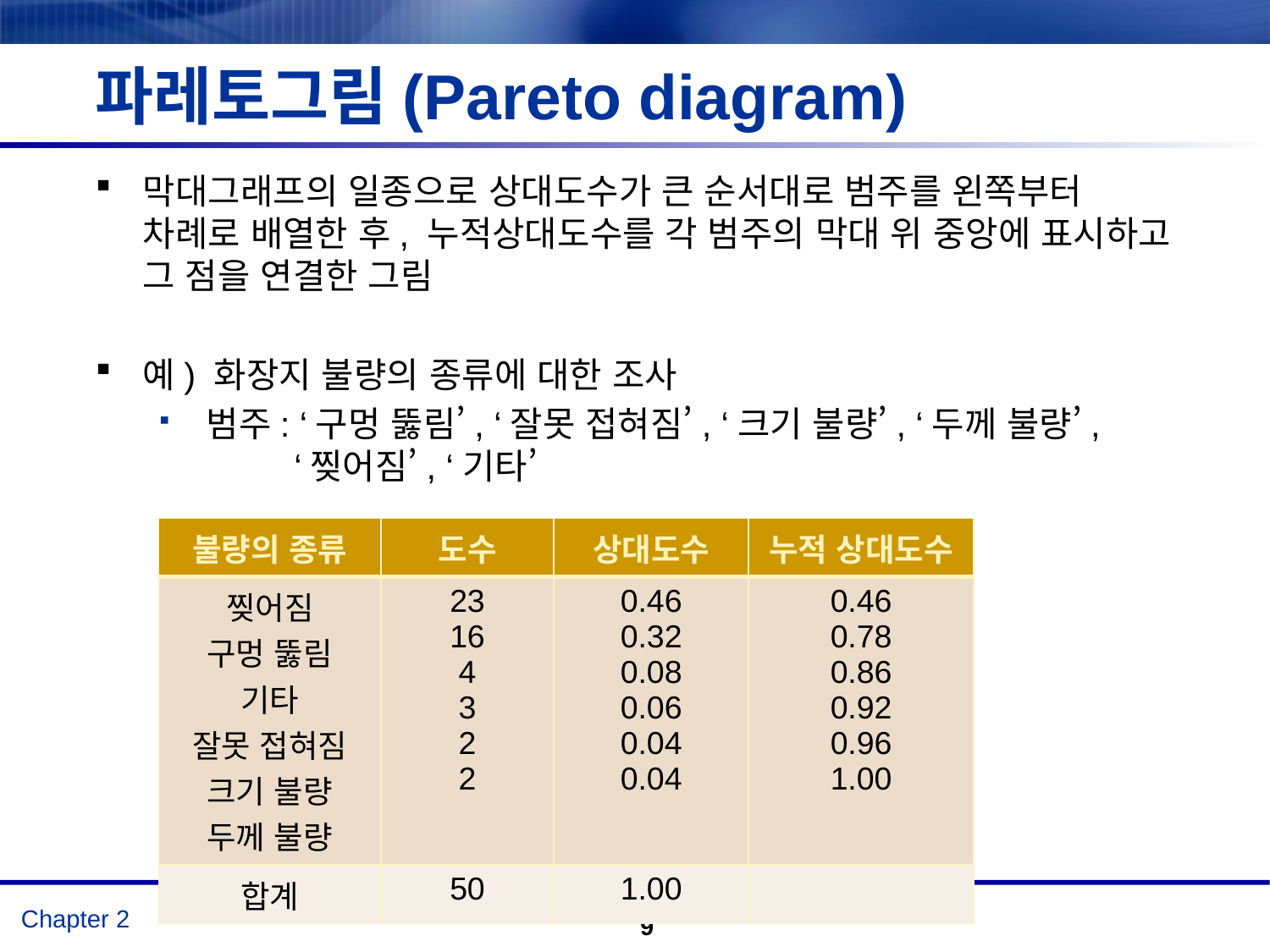

# 파레토그림(Pareto diagram)
막대그래프의 일종으로 상대도수가 큰 순서대로 범주를 왼쪽부터 차례로 배열한 후, 누적상대도수를 각 범주의 막대 위 중앙에 표시하고 그 점을 연결한 그림

예) 화장지 불량의 종류에 대한 조사
범주: ‘구멍 뚫림’, ‘잘못 접혀짐’, ‘크기 불량’, ‘두께 불량’,
         ‘찢어짐’, ‘기타’
| 불량의 종류 | 도수 | 상대도수 | 누적 상대도수 |
| --- | --- | --- | --- |
| 찢어짐 구멍 뚫림 기타 잘못 접혀짐 크기 불량 두께 불량 | 23 16 4 3 2 2 | 0.46 0.32 0.08 0.06 0.04 0.04 | 0.46 0.78 0.86 0.92 0.96 1.00 |
| 합계 | 50 | 1.00 |  |
9